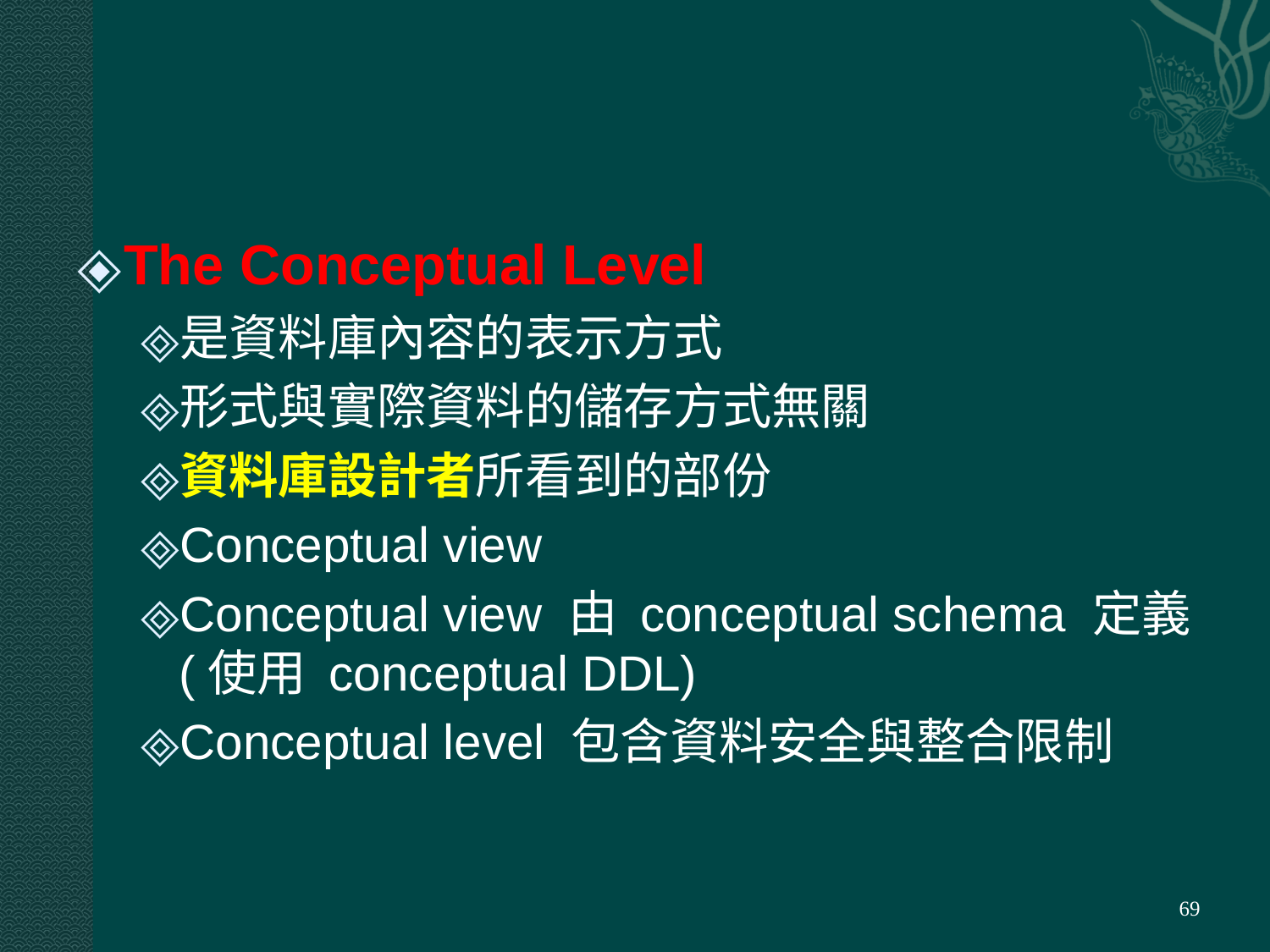

#
The Conceptual Level
是資料庫內容的表示方式
形式與實際資料的儲存方式無關
資料庫設計者所看到的部份
Conceptual view
Conceptual view 由 conceptual schema 定義 (使用 conceptual DDL)
Conceptual level 包含資料安全與整合限制

69